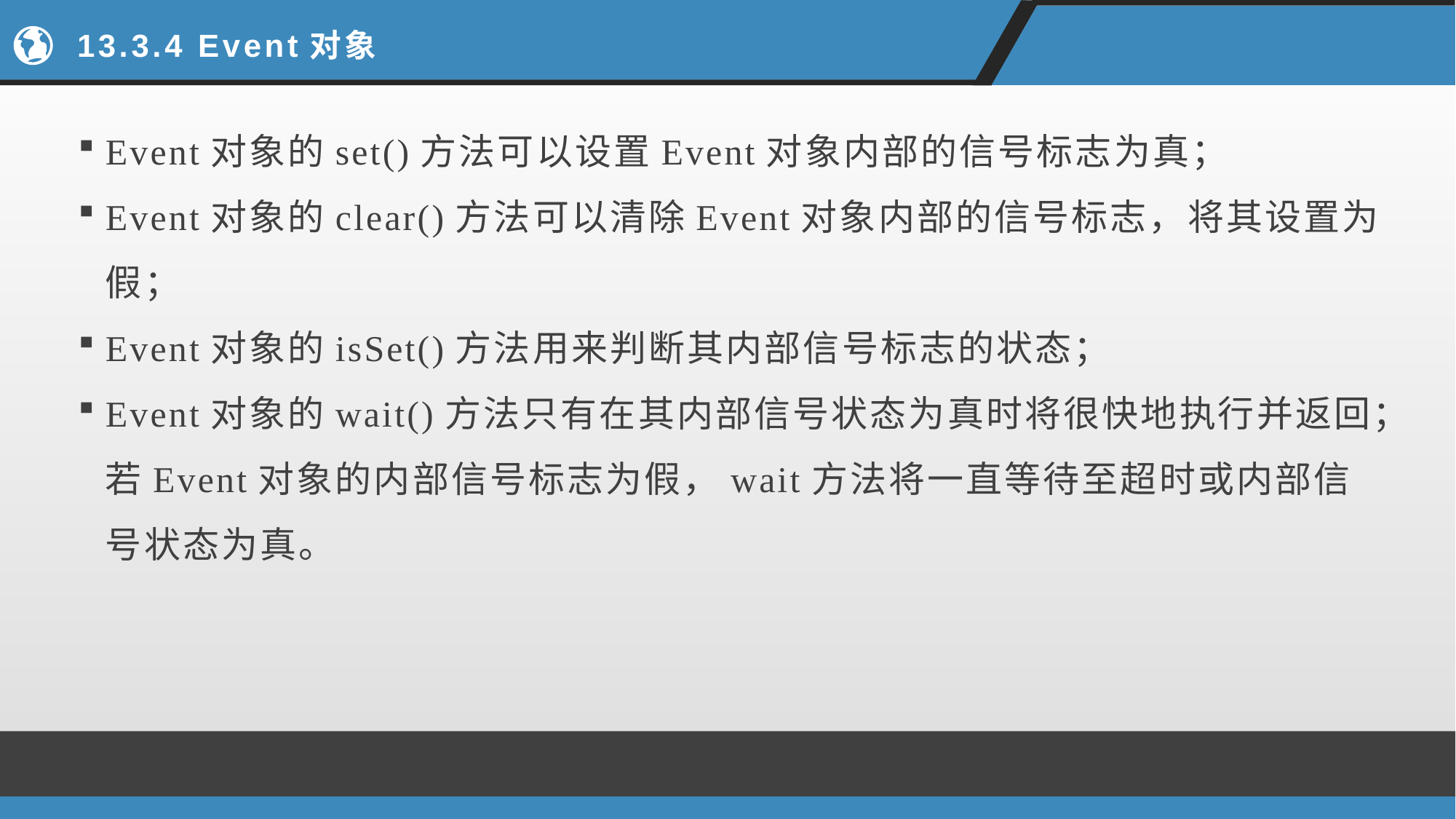

# 13.3.4 Event对象

Event对象的set()方法可以设置Event对象内部的信号标志为真；
Event对象的clear()方法可以清除Event对象内部的信号标志，将其设置为假；
Event对象的isSet()方法用来判断其内部信号标志的状态；
Event对象的wait()方法只有在其内部信号状态为真时将很快地执行并返回；若Event对象的内部信号标志为假，wait方法将一直等待至超时或内部信号状态为真。